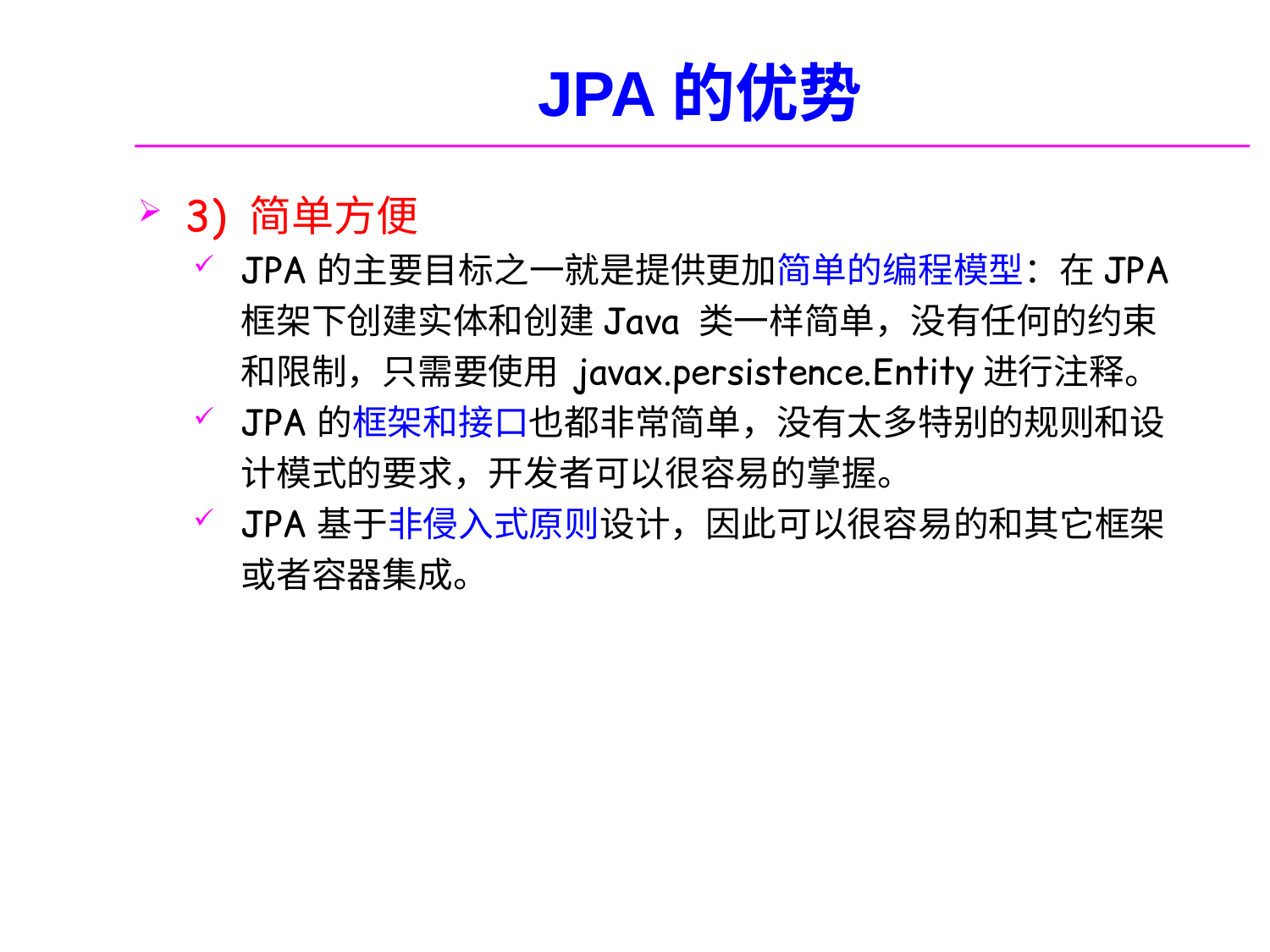

# JPA的优势
3) 简单方便
JPA的主要目标之一就是提供更加简单的编程模型：在JPA框架下创建实体和创建Java 类一样简单，没有任何的约束和限制，只需要使用 javax.persistence.Entity进行注释。
JPA的框架和接口也都非常简单，没有太多特别的规则和设计模式的要求，开发者可以很容易的掌握。
JPA基于非侵入式原则设计，因此可以很容易的和其它框架或者容器集成。
71